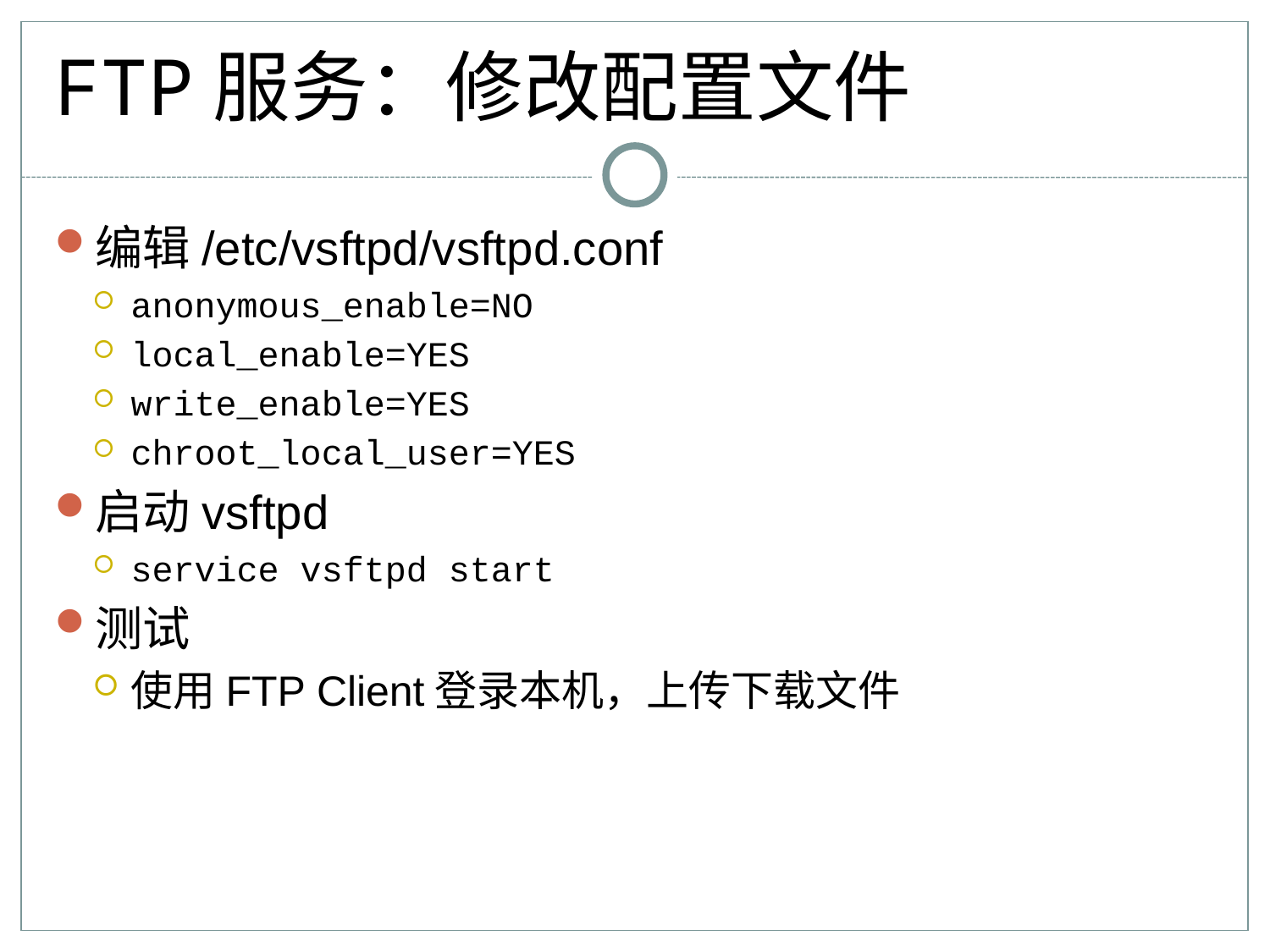

# FTP服务：修改配置文件
编辑/etc/vsftpd/vsftpd.conf
anonymous_enable=NO
local_enable=YES
write_enable=YES
chroot_local_user=YES
启动vsftpd
service vsftpd start
测试
使用FTP Client登录本机，上传下载文件